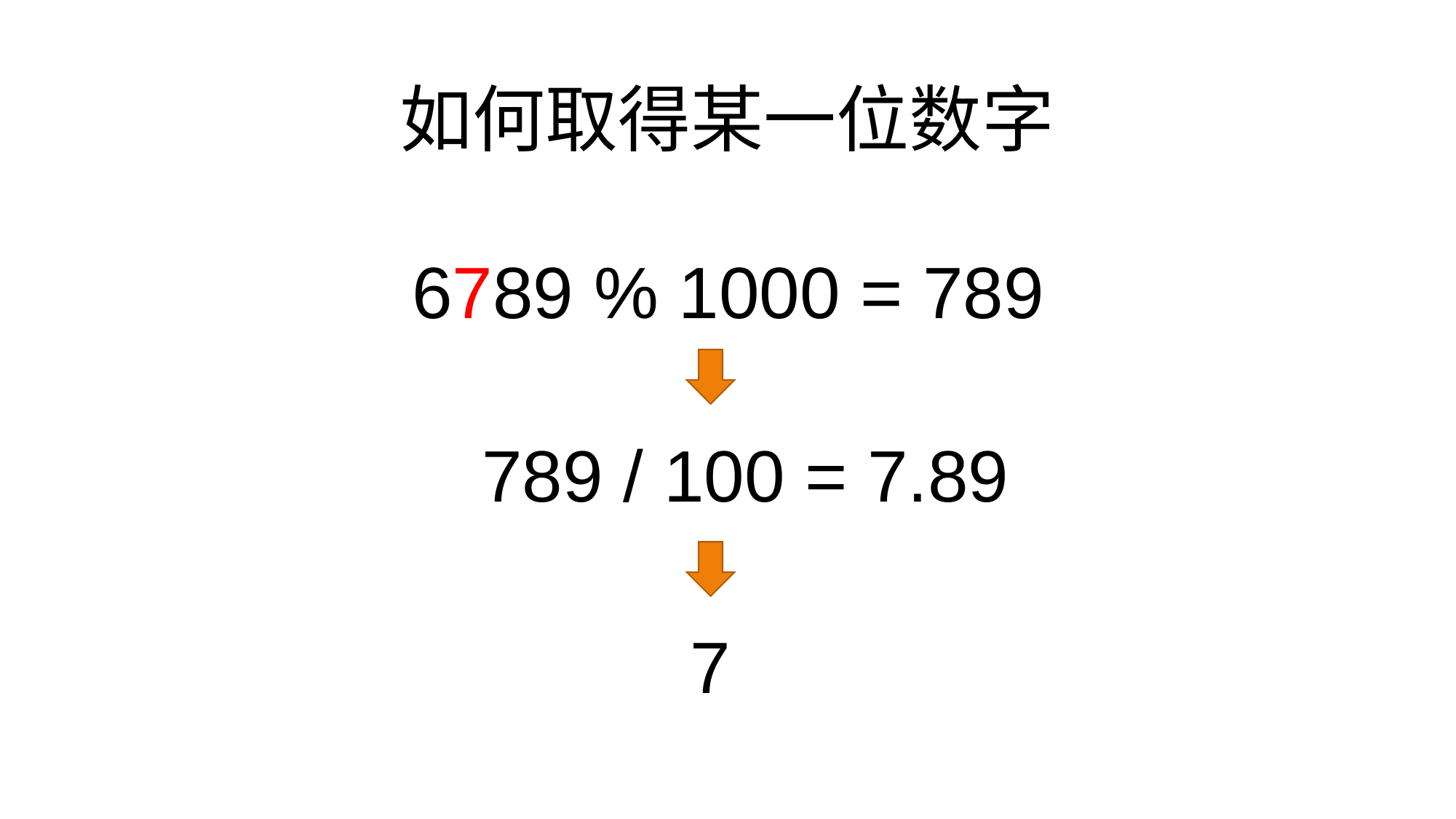

# 如何取得某一位数字
6789 % 1000 = 789

789 / 100 = 7.89

7